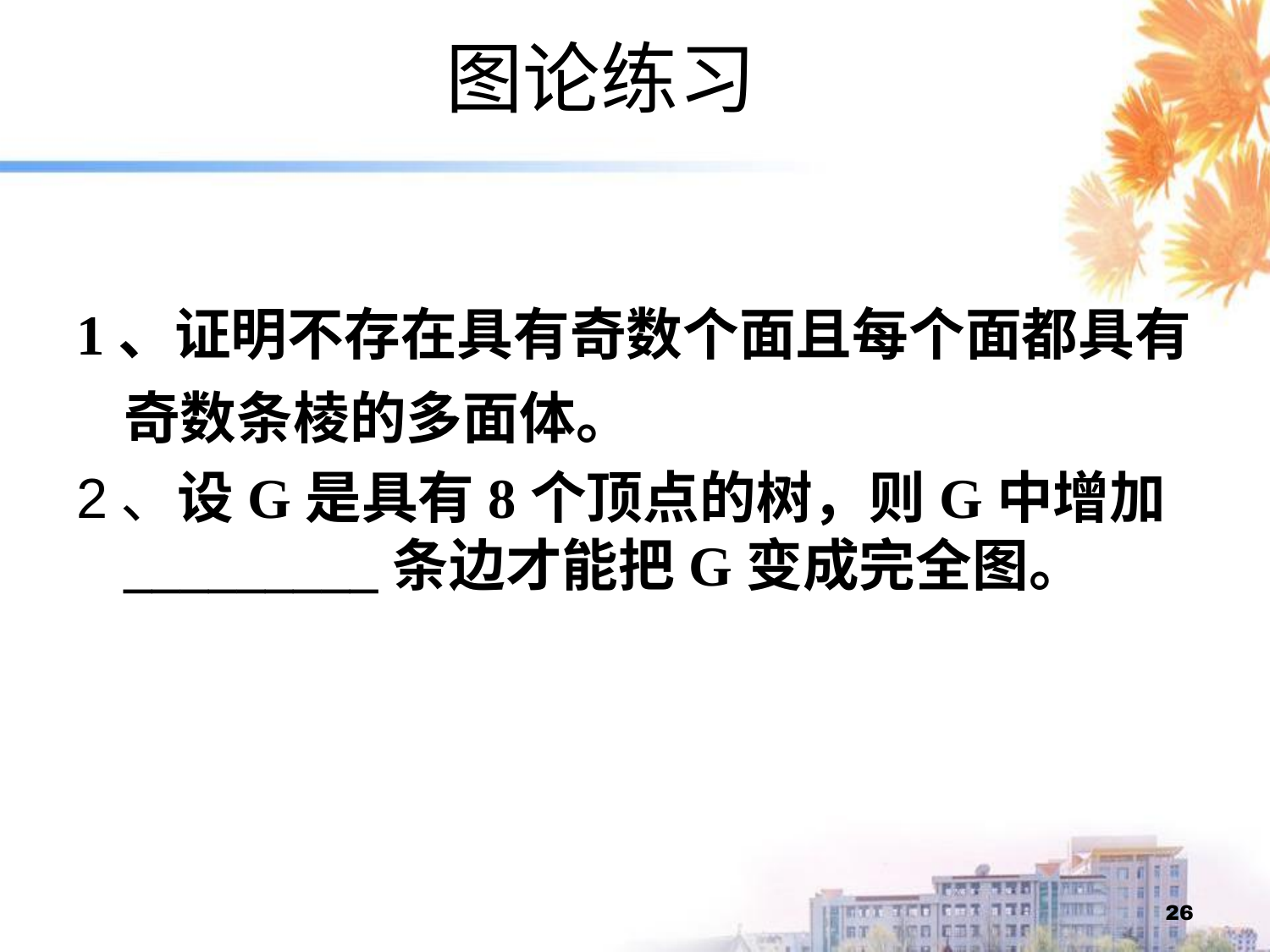

# 图论练习
1、证明不存在具有奇数个面且每个面都具有奇数条棱的多面体。
2、设G是具有8个顶点的树，则G中增加_________条边才能把G变成完全图。

26